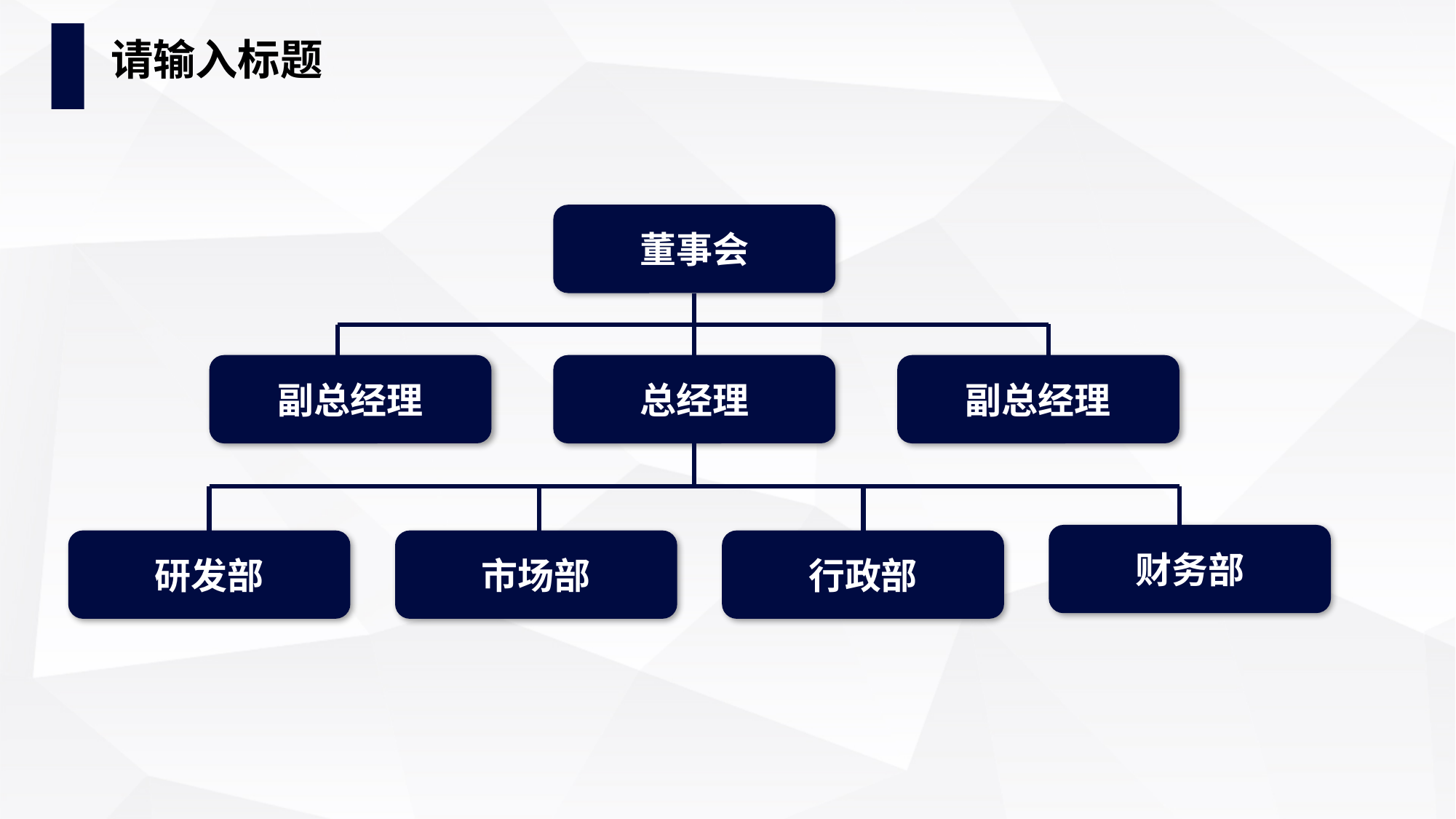

# 请输入标题
董事会
副总经理
总经理
副总经理
财务部
研发部
市场部
行政部